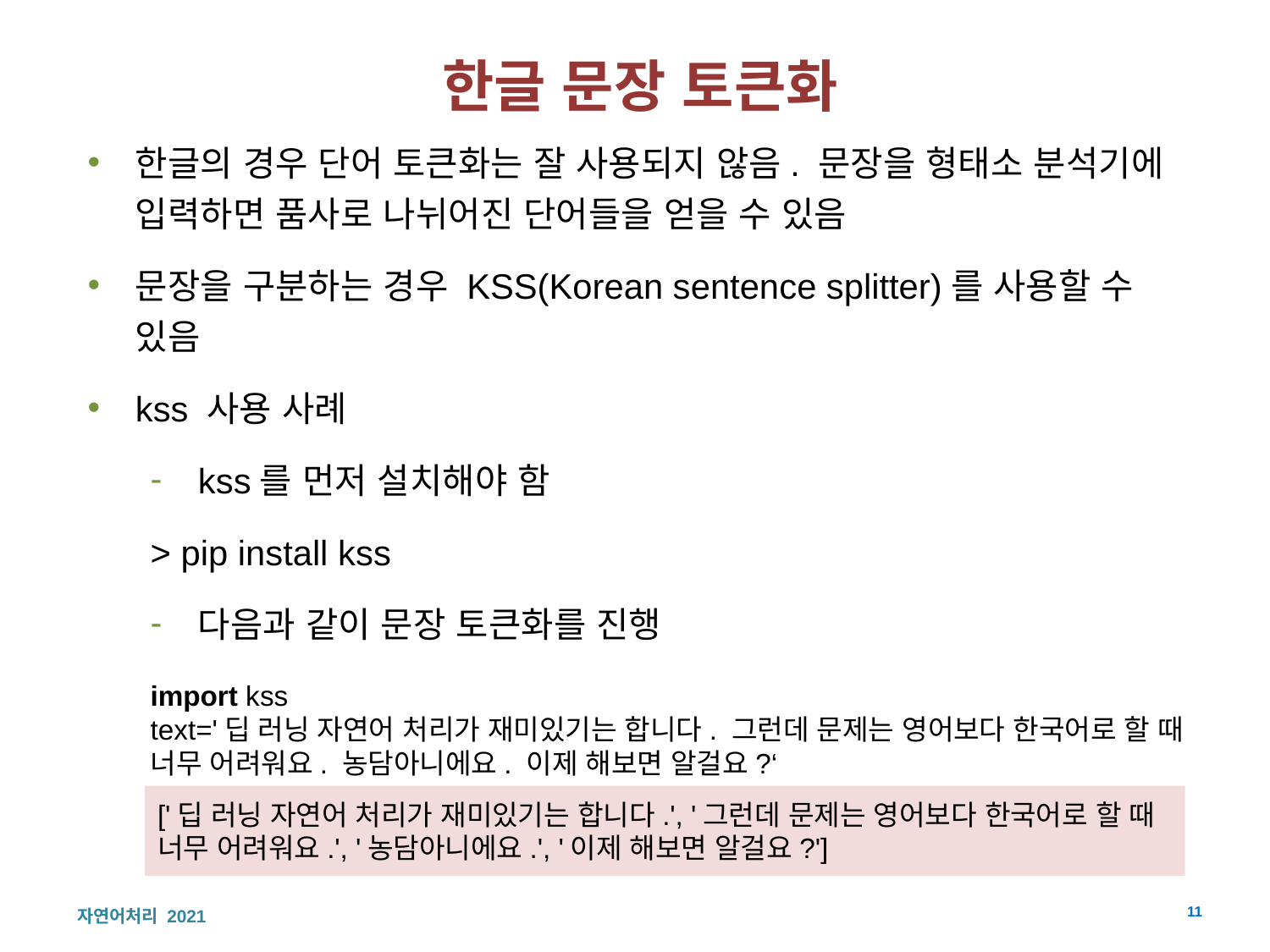

# 한글 문장 토큰화
한글의 경우 단어 토큰화는 잘 사용되지 않음. 문장을 형태소 분석기에 입력하면 품사로 나뉘어진 단어들을 얻을 수 있음
문장을 구분하는 경우 KSS(Korean sentence splitter)를 사용할 수 있음
kss 사용 사례
kss를 먼저 설치해야 함
> pip install kss
다음과 같이 문장 토큰화를 진행

import kss
text='딥 러닝 자연어 처리가 재미있기는 합니다. 그런데 문제는 영어보다 한국어로 할 때 너무 어려워요. 농담아니에요. 이제 해보면 알걸요?‘
print(kss.split_sentences(text))
['딥 러닝 자연어 처리가 재미있기는 합니다.', '그런데 문제는 영어보다 한국어로 할 때 너무 어려워요.', '농담아니에요.', '이제 해보면 알걸요?']